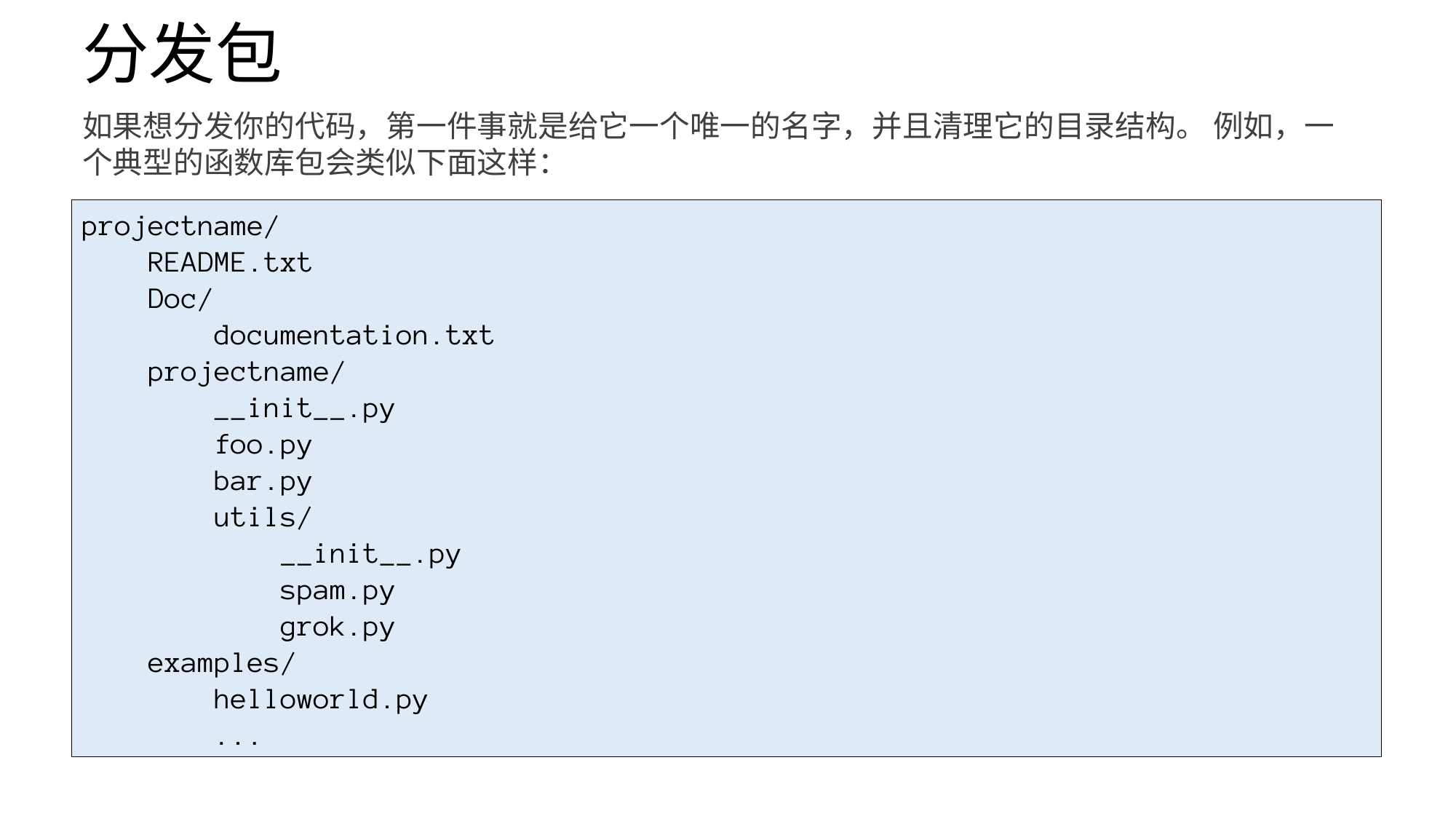

# 分发包
如果想分发你的代码，第一件事就是给它一个唯一的名字，并且清理它的目录结构。 例如，一个典型的函数库包会类似下面这样：
projectname/
    README.txt
    Doc/
        documentation.txt
    projectname/
        __init__.py
        foo.py
        bar.py
        utils/
            __init__.py
            spam.py
            grok.py
    examples/
        helloworld.py
        ...